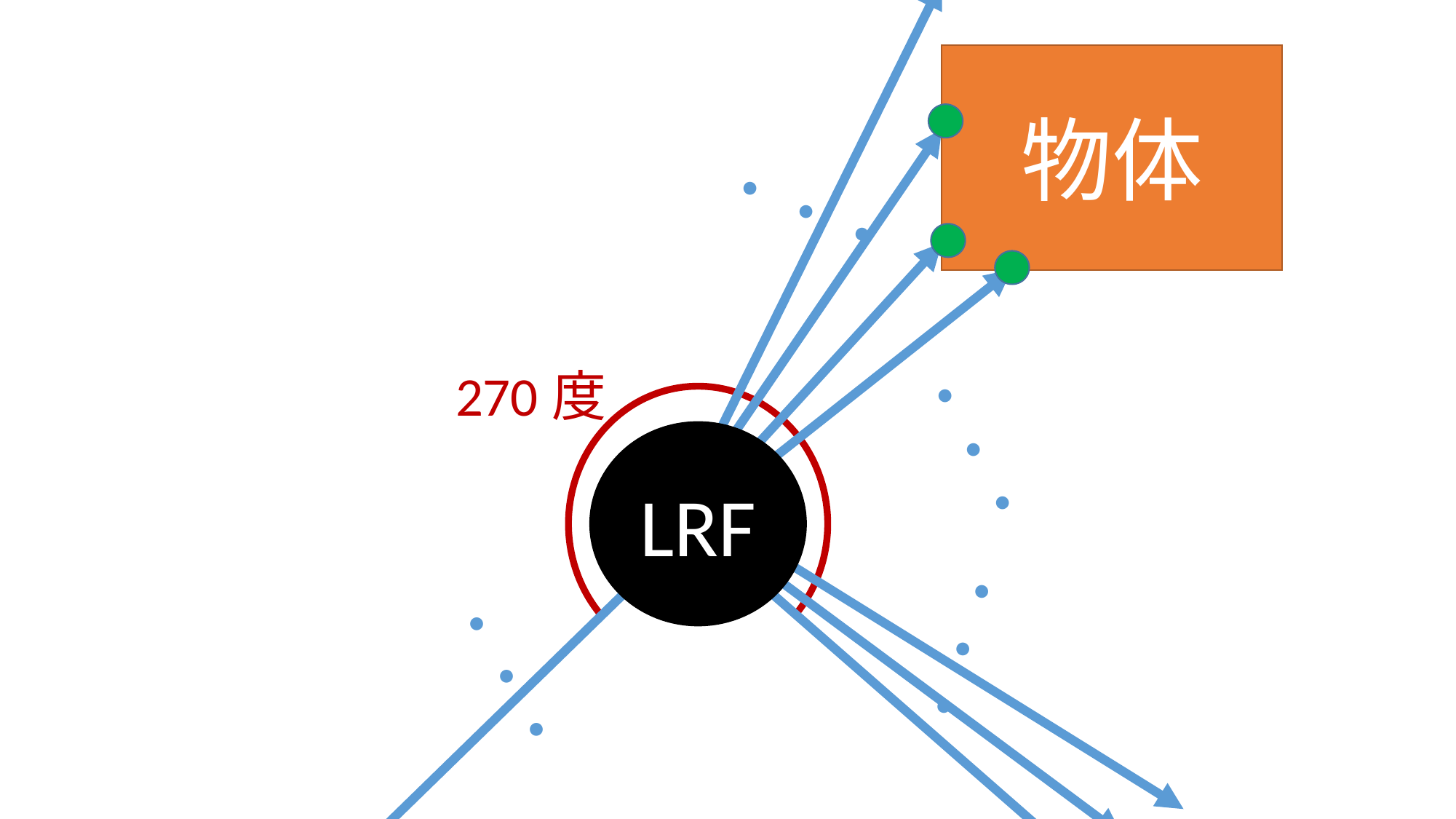

物体

・・・

270度
・・・

LRF

・・・
・・・